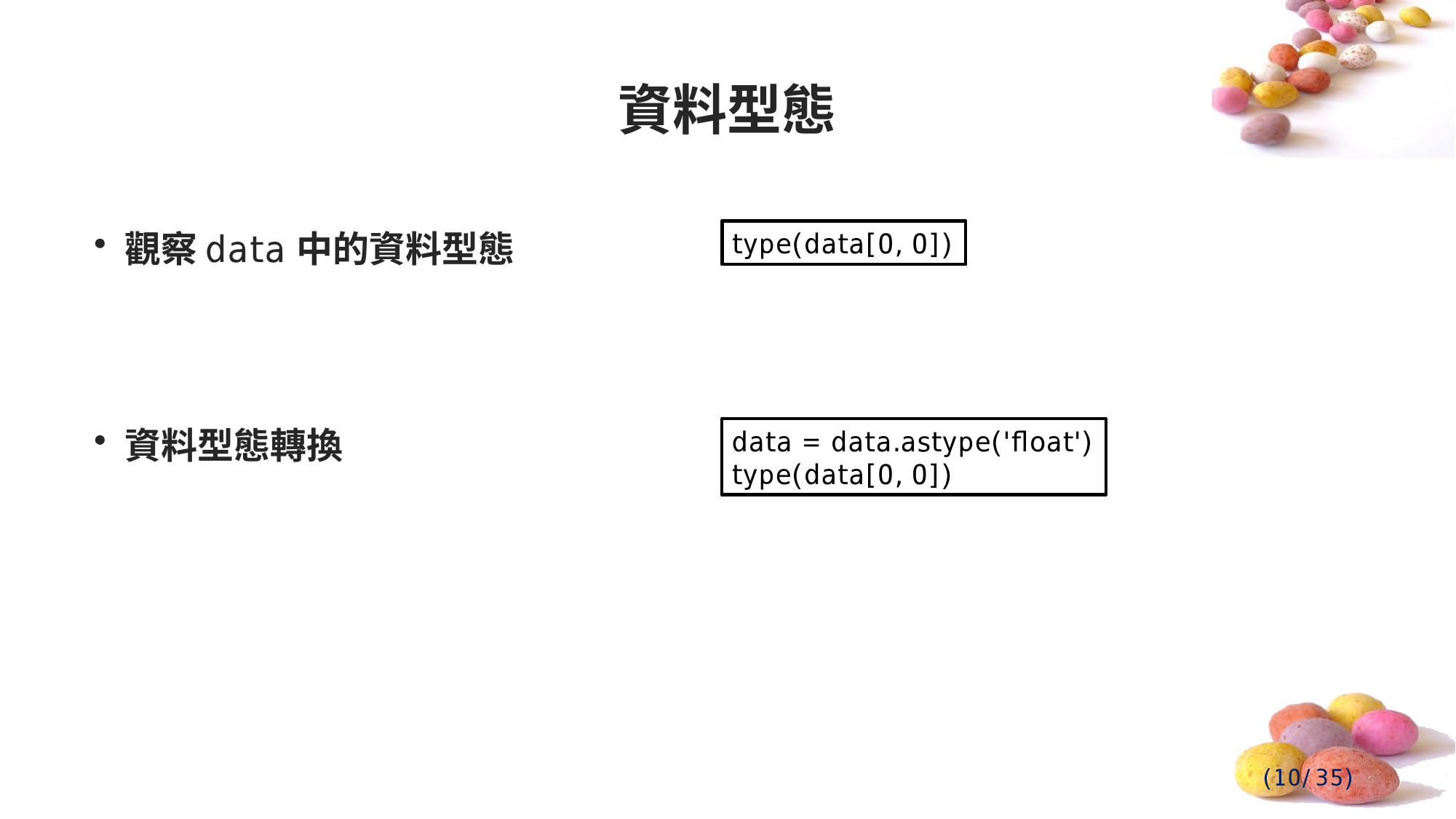

# 資料型態
觀察data中的資料型態

資料型態轉換
type(data[0, 0])
data = data.astype('float')
type(data[0, 0])